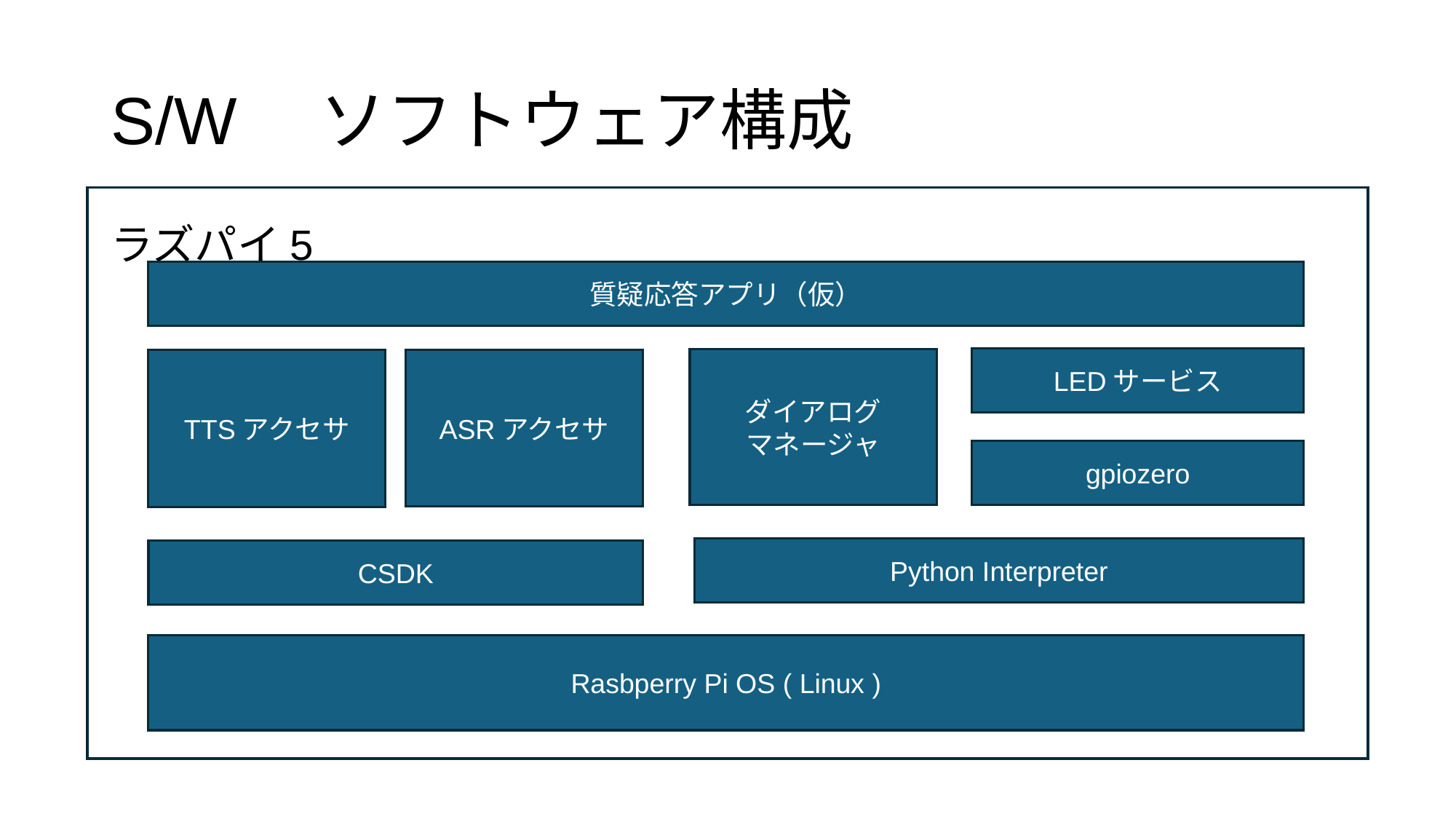

# S/W　ソフトウェア構成
ー

ラズパイ5
質疑応答アプリ（仮）
LEDサービス
ダイアログ
マネージャ
TTSアクセサ
ASRアクセサ
gpiozero
Python Interpreter
CSDK
Rasbperry Pi OS ( Linux )